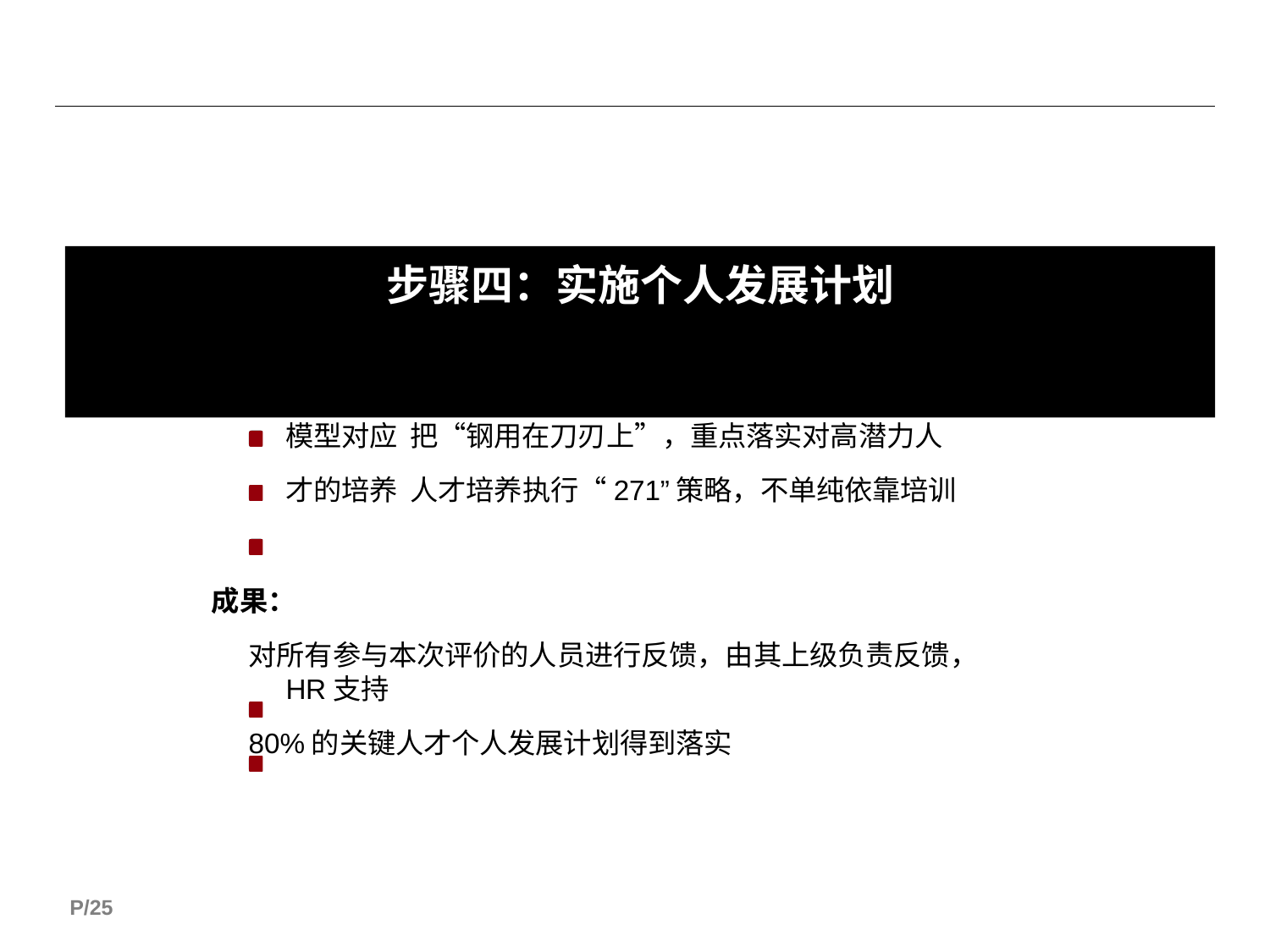

# 步骤四：实施个人发展计划
主要策略：  整合公司的发展资源（发展机会），并与素质模型对应  把“钢用在刀刃上”，重点落实对高潜力人才的培养  人才培养执行“271”策略，不单纯依靠培训

成果：
对所有参与本次评价的人员进行反馈，由其上级负责反馈，HR支持
80%的关键人才个人发展计划得到落实

P/25